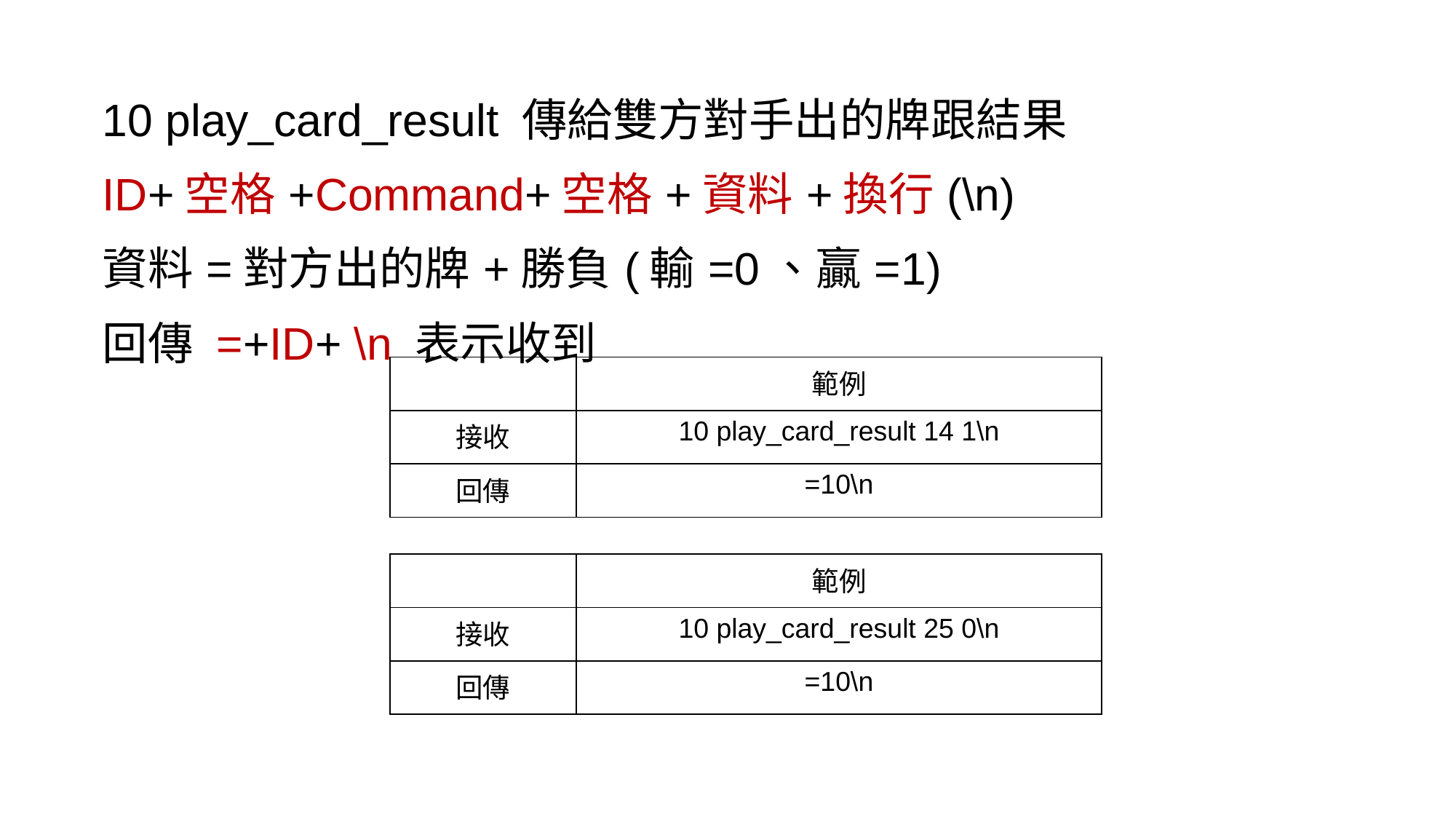

10 play_card_result 傳給雙方對手出的牌跟結果
ID+空格+Command+空格+資料+換行(\n)
資料=對方出的牌+勝負(輸=0、贏=1)
回傳 =+ID+ \n 表示收到
|  | 範例 |
| --- | --- |
| 接收 | 10 play\_card\_result 14 1\n |
| 回傳 | =10\n |
|  | 範例 |
| --- | --- |
| 接收 | 10 play\_card\_result 25 0\n |
| 回傳 | =10\n |